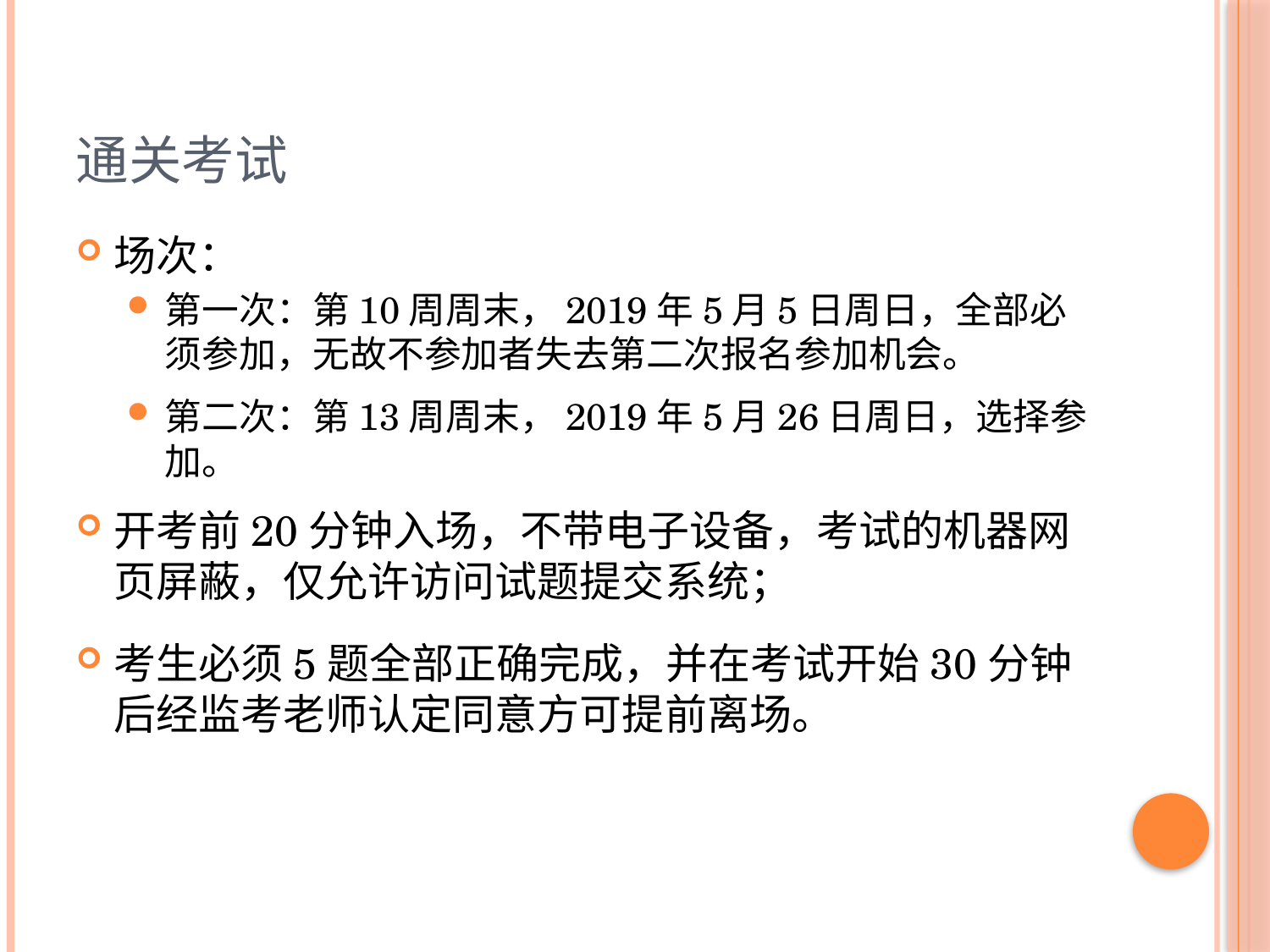

# 通关考试
场次：
第一次：第10周周末，2019年5月5日周日，全部必须参加，无故不参加者失去第二次报名参加机会。
第二次：第13周周末，2019年5月26日周日，选择参加。
开考前20分钟入场，不带电子设备，考试的机器网页屏蔽，仅允许访问试题提交系统；
考生必须5题全部正确完成，并在考试开始30分钟后经监考老师认定同意方可提前离场。